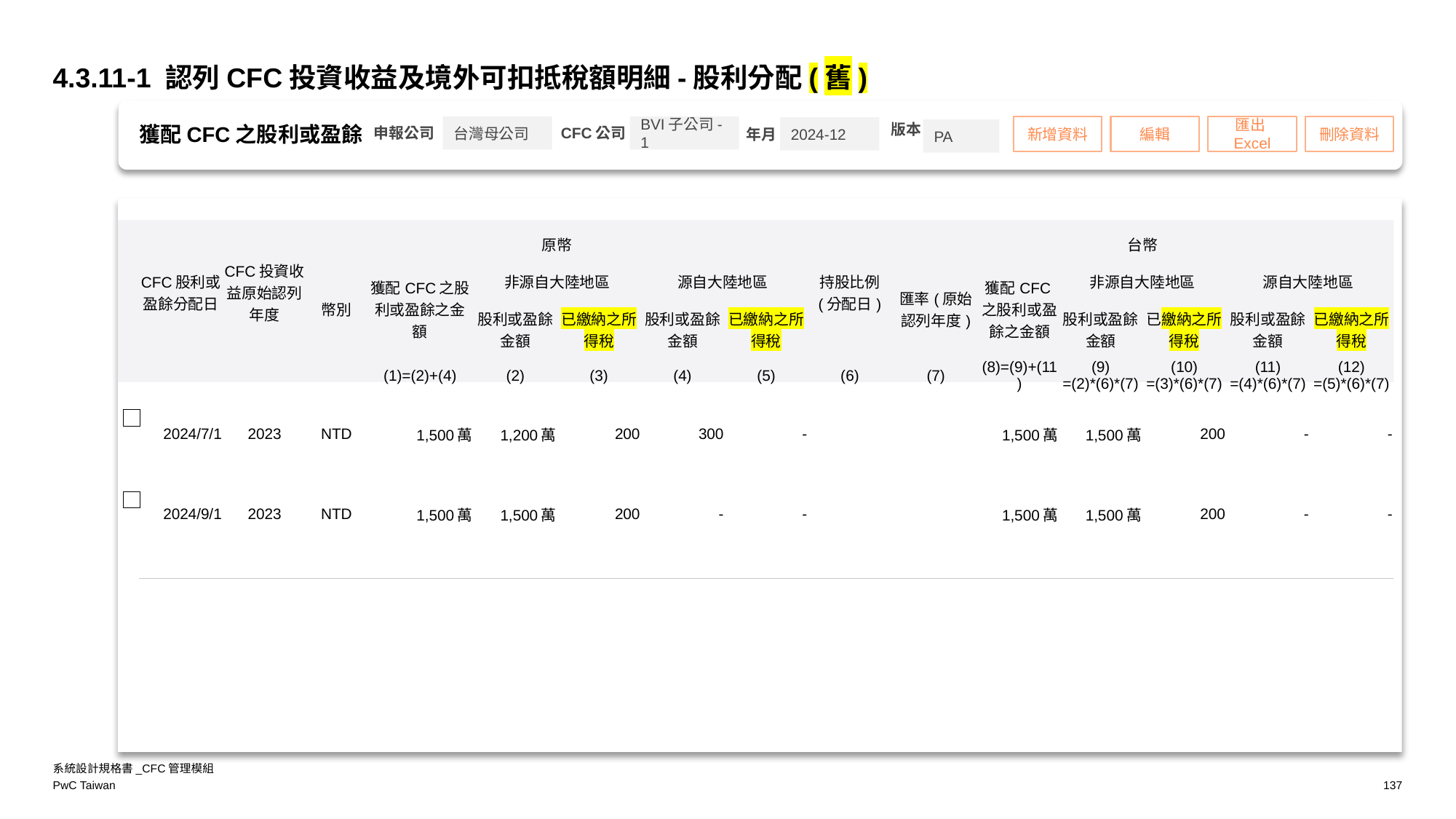

4.3.11-1 認列CFC投資收益及境外可扣抵稅額明細-股利分配(舊)

BVI子公司-1
新增資料
編輯
匯出Excel
刪除資料
台灣母公司
2024-12
版本
PA
獲配CFC之股利或盈餘
CFC公司
申報公司
年月

| CFC股利或盈餘分配日 | CFC投資收益原始認列年度 | 原幣 | 功能性貨幣 |  |  |  |  | 持股比例 (分配日) | 台幣 | 台幣 |  |  |  |  |
| --- | --- | --- | --- | --- | --- | --- | --- | --- | --- | --- | --- | --- | --- | --- |
| CFC股利或盈餘分配日 | CFC投資收益原始認列年度 | 幣別 | 獲配CFC之股利或盈餘之金額 | 非源自大陸地區 |  | 源自大陸地區 |  | 持股比例(分配日) | 匯率(原始認列年度) | 獲配CFC之股利或盈餘之金額 | 非源自大陸地區 |  | 源自大陸地區 |  |
|  |  |  |  | 股利或盈餘金額 | 已繳納之所得稅 | 股利或盈餘金額 | 已繳納之所得稅 |  |  |  | 股利或盈餘金額 | 已繳納之所得稅 | 股利或盈餘金額 | 已繳納之所得稅 |
|  |  |  | (1)=(2)+(4) | (2) | (3) | (4) | (5) | (6) | (7) | (8)=(9)+(11) | (9) =(2)\*(6)\*(7) | (10) =(3)\*(6)\*(7) | (11) =(4)\*(6)\*(7) | (12) =(5)\*(6)\*(7) |
| 2024/7/1 | 2023 | NTD | 1,500萬 | 1,200萬 | 200 | 300 | - |  |  | 1,500萬 | 1,500萬 | 200 | - | - |
| 2024/9/1 | 2023 | NTD | 1,500萬 | 1,500萬 | 200 | - | - |  |  | 1,500萬 | 1,500萬 | 200 | - | - |
|  |  |  |  |  |  |  |  |  |  |  |  |  |  |  |

系統設計規格書_CFC管理模組
137